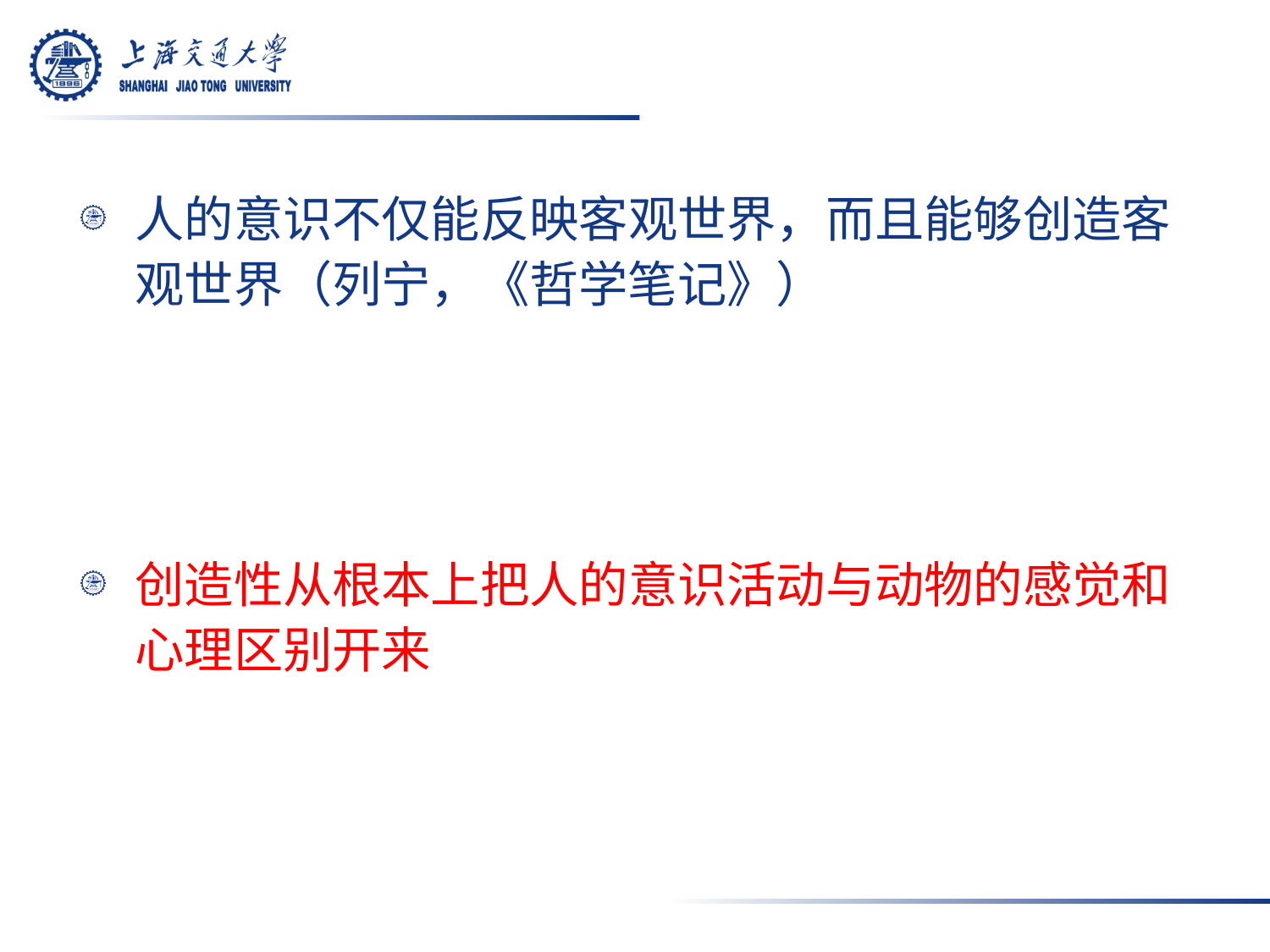

#
人的意识不仅能反映客观世界，而且能够创造客观世界（列宁，《哲学笔记》）

创造性从根本上把人的意识活动与动物的感觉和心理区别开来